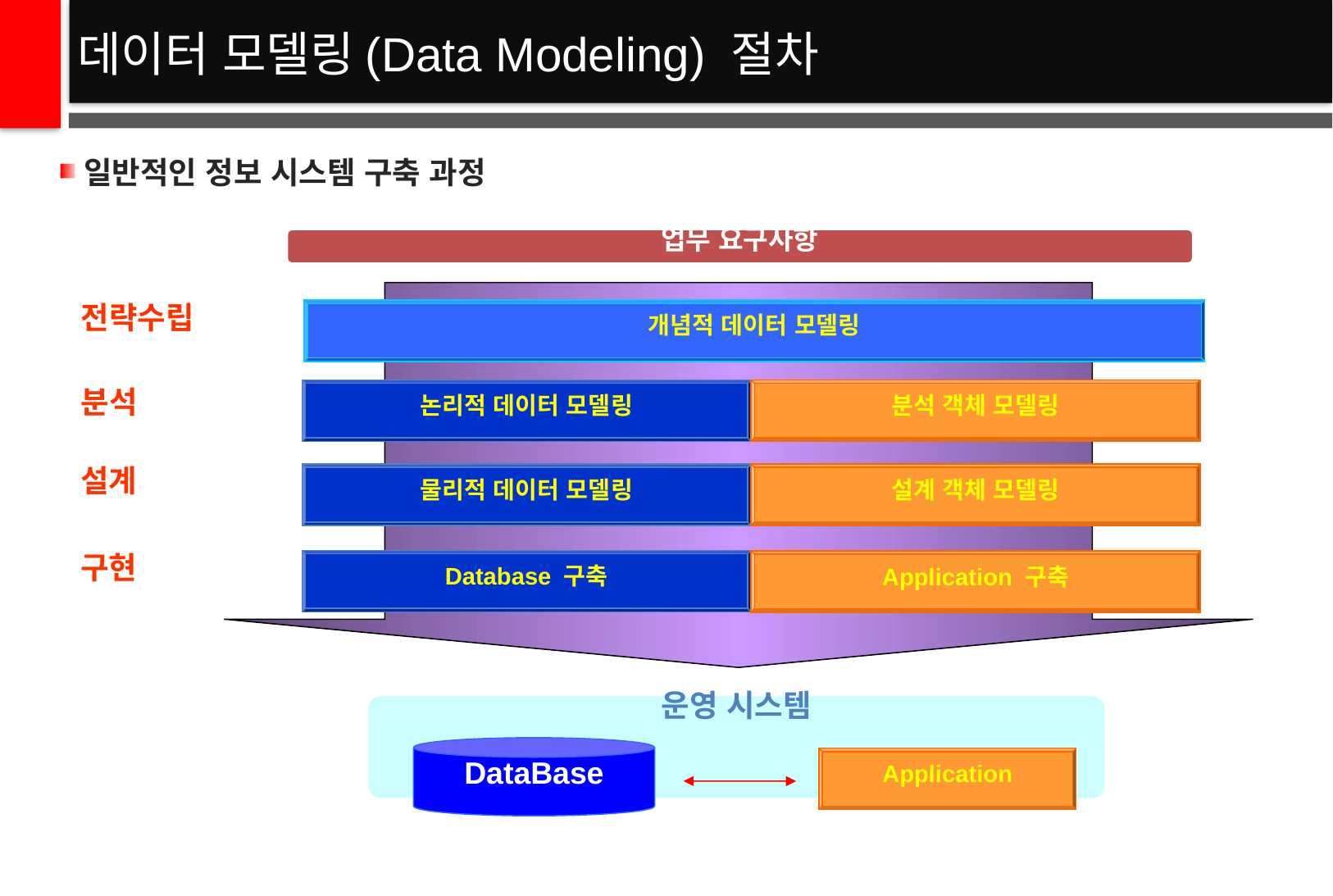

# 데이터 모델링(Data Modeling) 절차
일반적인 정보 시스템 구축 과정
업무 요구사항

개념적 데이터 모델링
전략수립
논리적 데이터 모델링
분석 객체 모델링
분석
물리적 데이터 모델링
설계 객체 모델링
설계
Database 구축
Application 구축
구현
운영 시스템

DataBase
Application